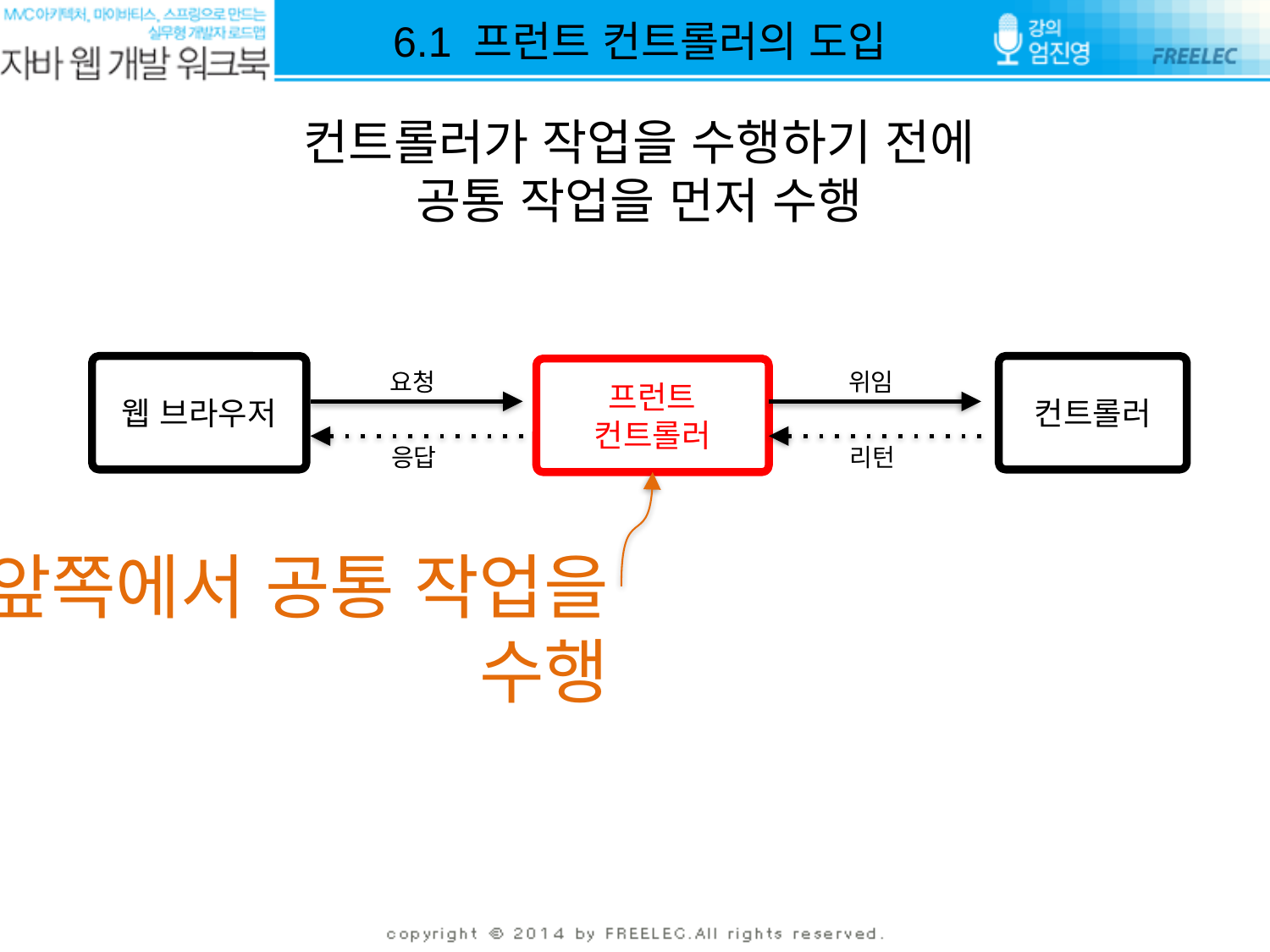

6.1 프런트 컨트롤러의 도입
컨트롤러가 작업을 수행하기 전에
공통 작업을 먼저 수행
웹 브라우저
컨트롤러

프런트
컨트롤러

요청
위임
응답
리턴
앞쪽에서 공통 작업을 수행